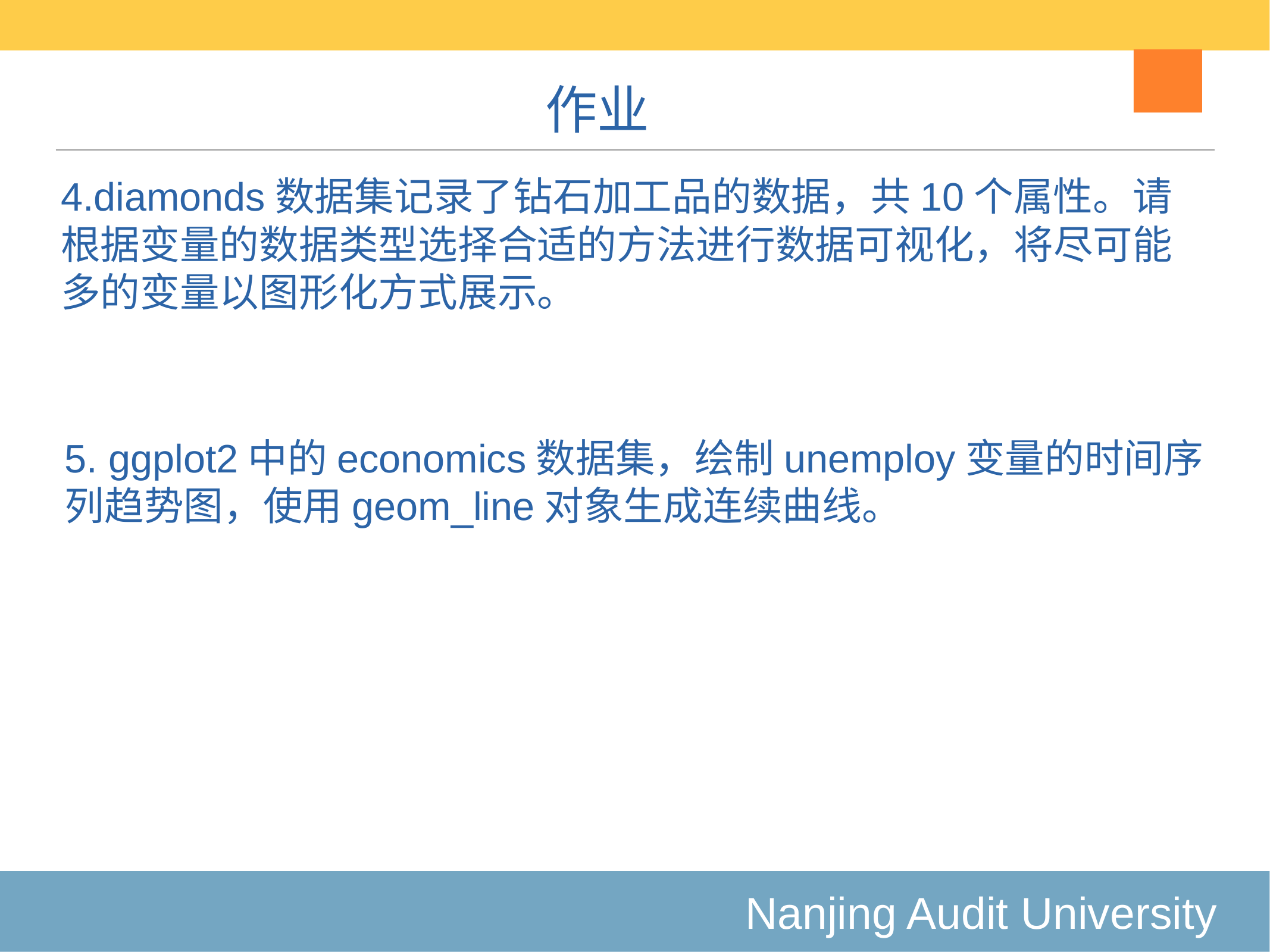

# 作业
4.diamonds数据集记录了钻石加工品的数据，共10个属性。请根据变量的数据类型选择合适的方法进行数据可视化，将尽可能多的变量以图形化方式展示。
5. ggplot2中的economics数据集，绘制unemploy变量的时间序列趋势图，使用geom_line对象生成连续曲线。